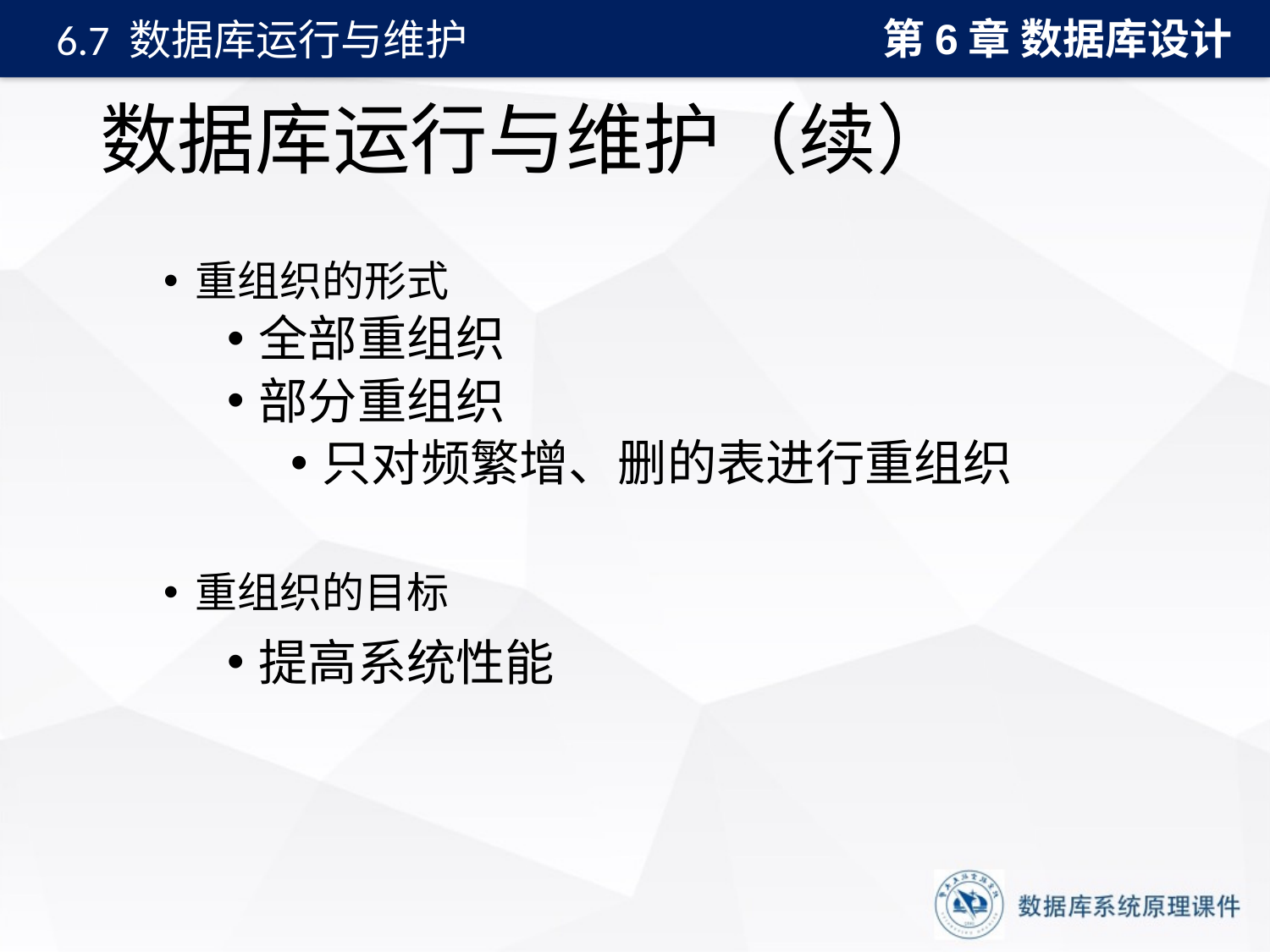

第6章 数据库设计
6.7 数据库运行与维护
# 数据库运行与维护（续）
重组织的形式
全部重组织
部分重组织
只对频繁增、删的表进行重组织

重组织的目标
提高系统性能